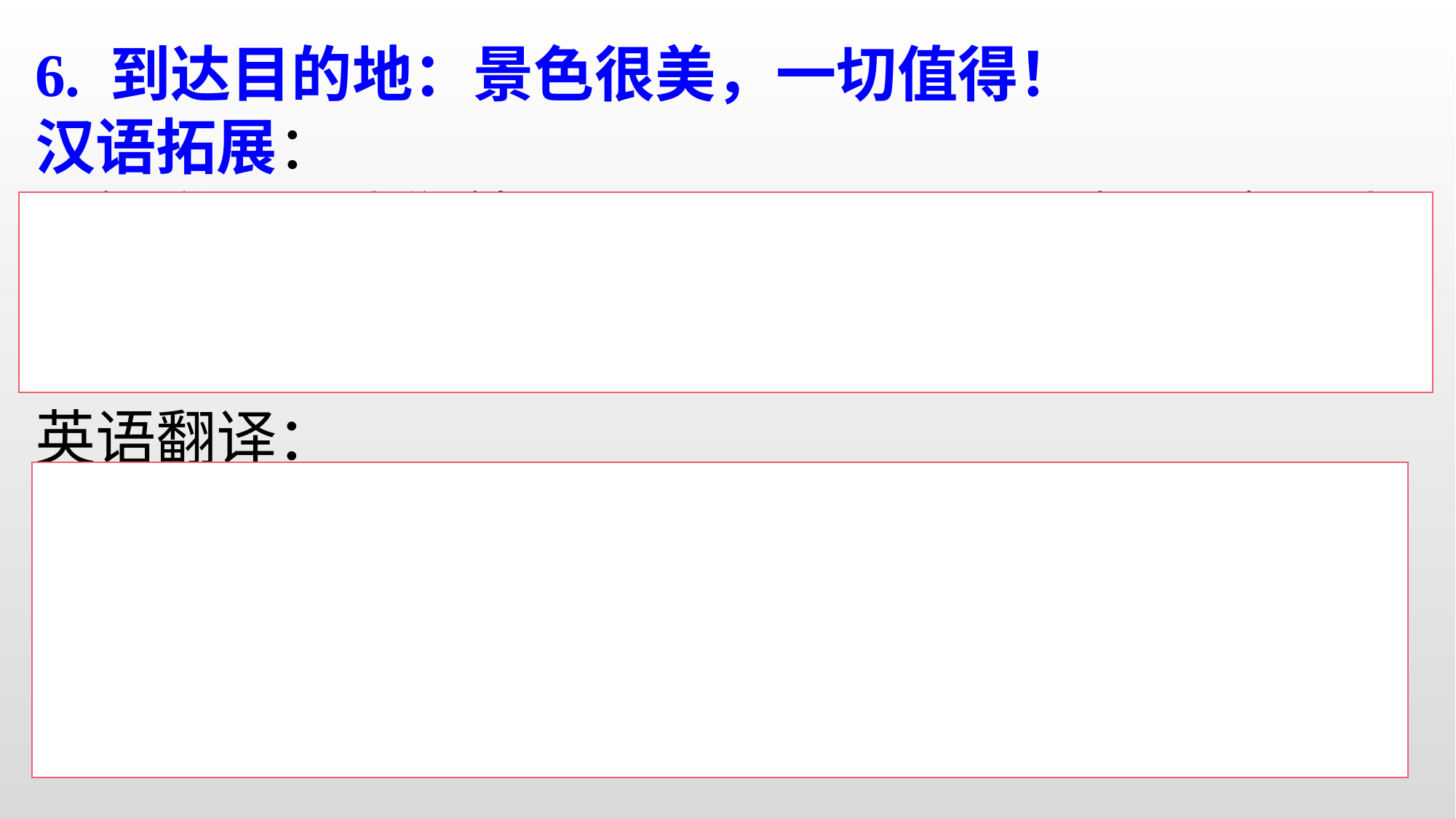

6. 到达目的地：景色很美，一切值得！汉语拓展：
不知觉间，我们就到了Boiling Pots。无疑，这是我们见过的最美的风景。回首一路充满惊险之旅，我们觉得最终这完全值得。英语翻译：
Before we knew it, we had arrived at the Boiling Pots, and it was undoubtedly the most breathtaking scenery we had ever seen. Looking back on our adventure-filled journey, we realized that it was all worth it in the end.